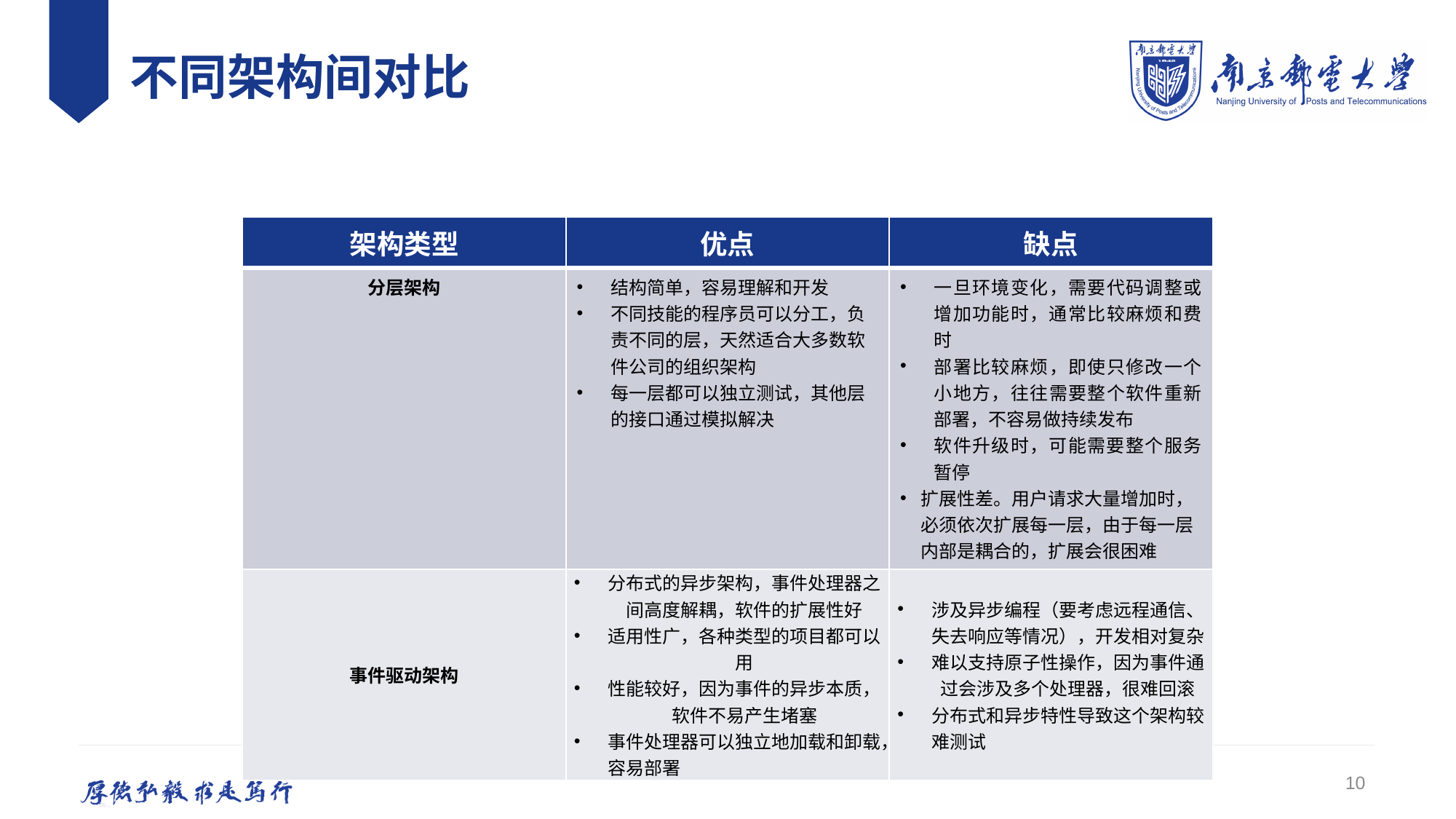

# 不同架构间对比
| 架构类型 | 优点 | 缺点 |
| --- | --- | --- |
| 分层架构 | 结构简单，容易理解和开发 不同技能的程序员可以分工，负责不同的层，天然适合大多数软件公司的组织架构 每一层都可以独立测试，其他层的接口通过模拟解决 | 一旦环境变化，需要代码调整或增加功能时，通常比较麻烦和费时 部署比较麻烦，即使只修改一个小地方，往往需要整个软件重新部署，不容易做持续发布 软件升级时，可能需要整个服务暂停 扩展性差。用户请求大量增加时，必须依次扩展每一层，由于每一层内部是耦合的，扩展会很困难 |
| 事件驱动架构 | 分布式的异步架构，事件处理器之间高度解耦，软件的扩展性好 适用性广，各种类型的项目都可以用 性能较好，因为事件的异步本质，软件不易产生堵塞 事件处理器可以独立地加载和卸载，容易部署 | 涉及异步编程（要考虑远程通信、失去响应等情况），开发相对复杂 难以支持原子性操作，因为事件通过会涉及多个处理器，很难回滚 分布式和异步特性导致这个架构较难测试 |
10